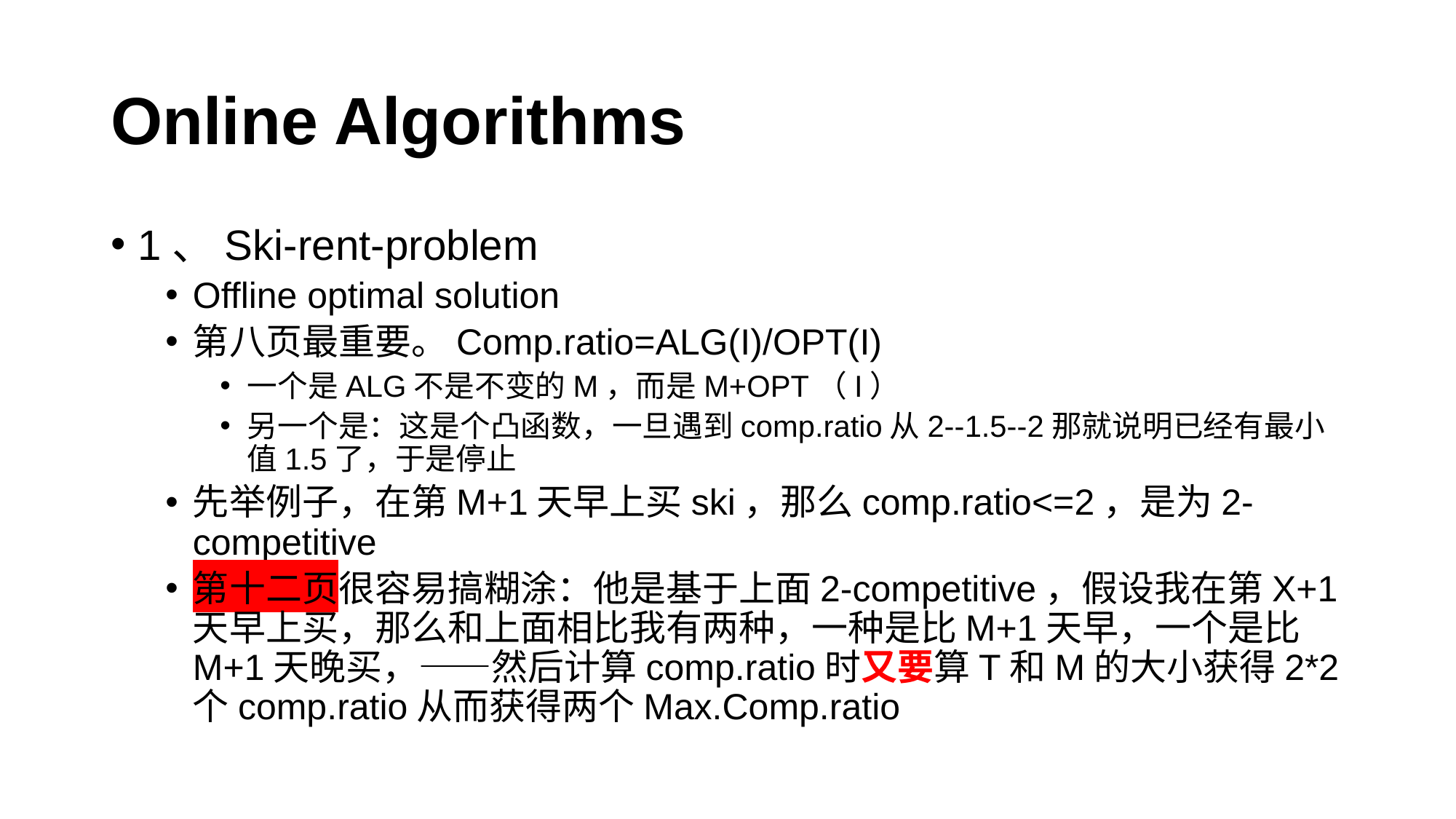

# Online Algorithms
1、Ski-rent-problem
Offline optimal solution
第八页最重要。Comp.ratio=ALG(I)/OPT(I)
一个是ALG不是不变的M，而是M+OPT（I）
另一个是：这是个凸函数，一旦遇到comp.ratio从2--1.5--2那就说明已经有最小值1.5了，于是停止
先举例子，在第M+1天早上买ski，那么comp.ratio<=2，是为2-competitive
第十二页很容易搞糊涂：他是基于上面2-competitive，假设我在第X+1天早上买，那么和上面相比我有两种，一种是比M+1天早，一个是比M+1天晚买，——然后计算comp.ratio时又要算T和M的大小获得2*2个comp.ratio从而获得两个Max.Comp.ratio